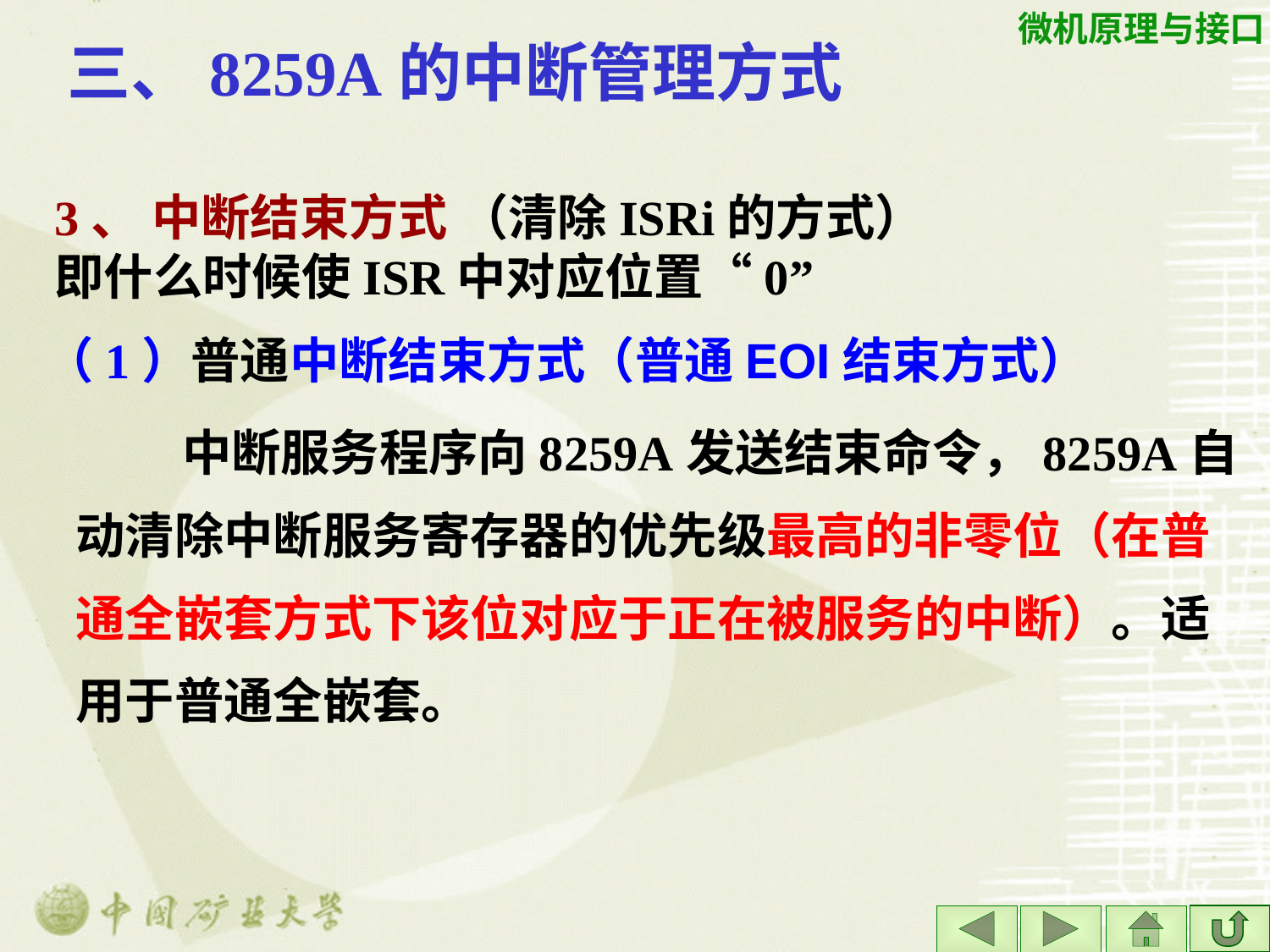

# 三、8259A的中断管理方式
3、 中断结束方式 （清除ISRi的方式）
即什么时候使ISR中对应位置“0”
（1）普通中断结束方式（普通EOI结束方式）
中断服务程序向8259A发送结束命令，8259A自动清除中断服务寄存器的优先级最高的非零位（在普通全嵌套方式下该位对应于正在被服务的中断）。适用于普通全嵌套。